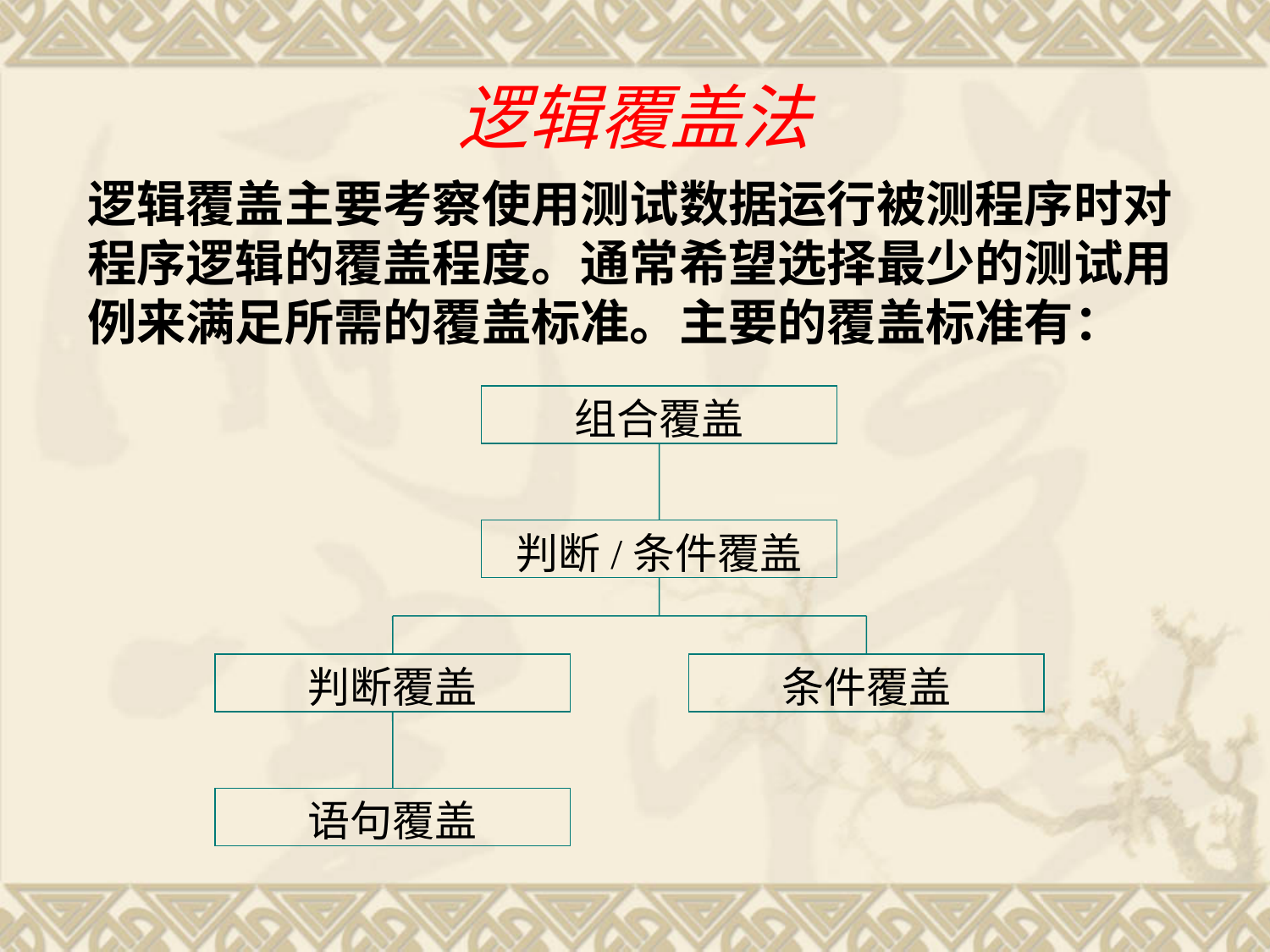

# 逻辑覆盖法
逻辑覆盖主要考察使用测试数据运行被测程序时对程序逻辑的覆盖程度。通常希望选择最少的测试用例来满足所需的覆盖标准。主要的覆盖标准有：
组合覆盖

判断/条件覆盖

判断覆盖
条件覆盖

语句覆盖